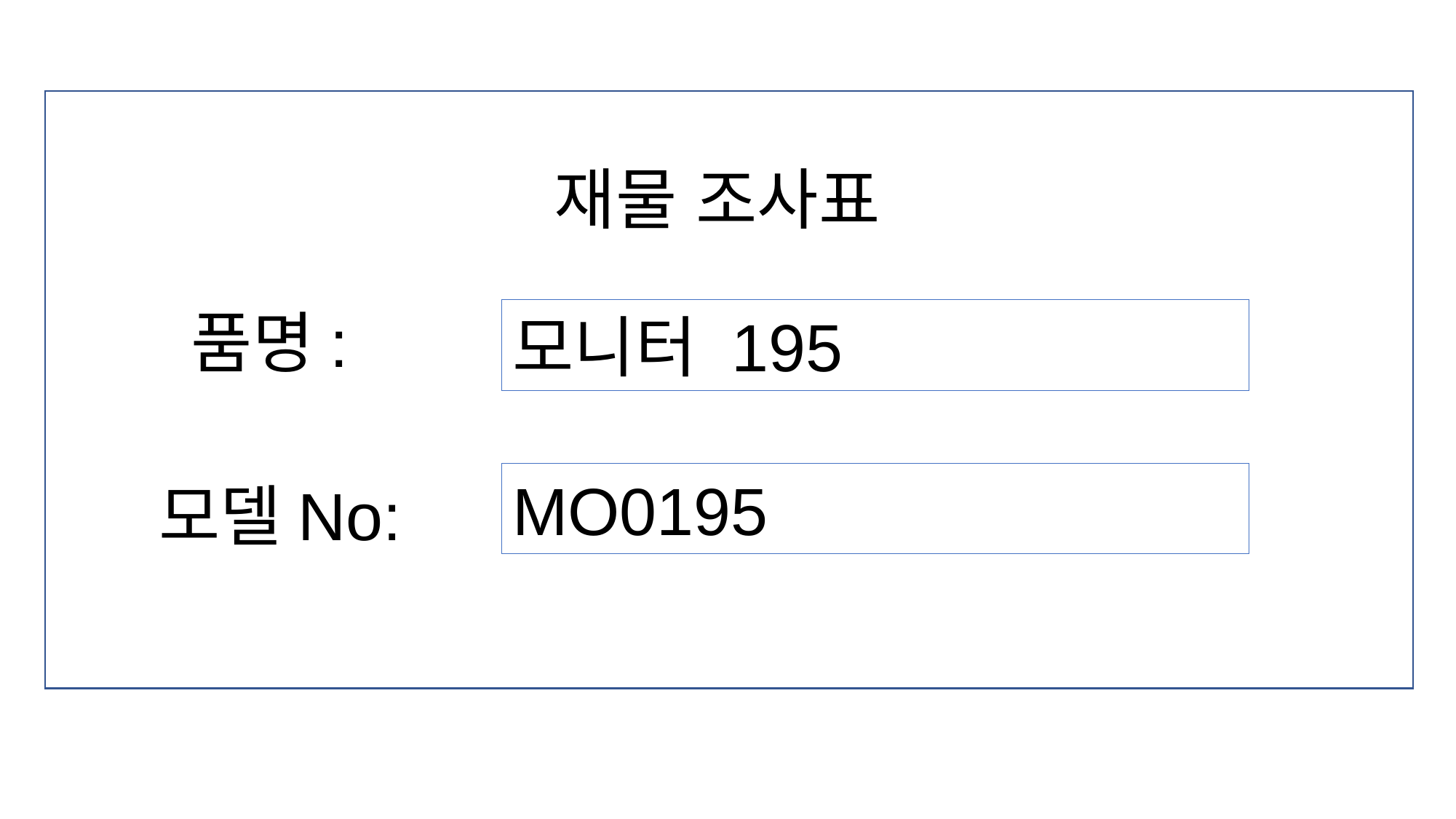

재물 조사표
품명:
모니터 195
MO0195
모델No: